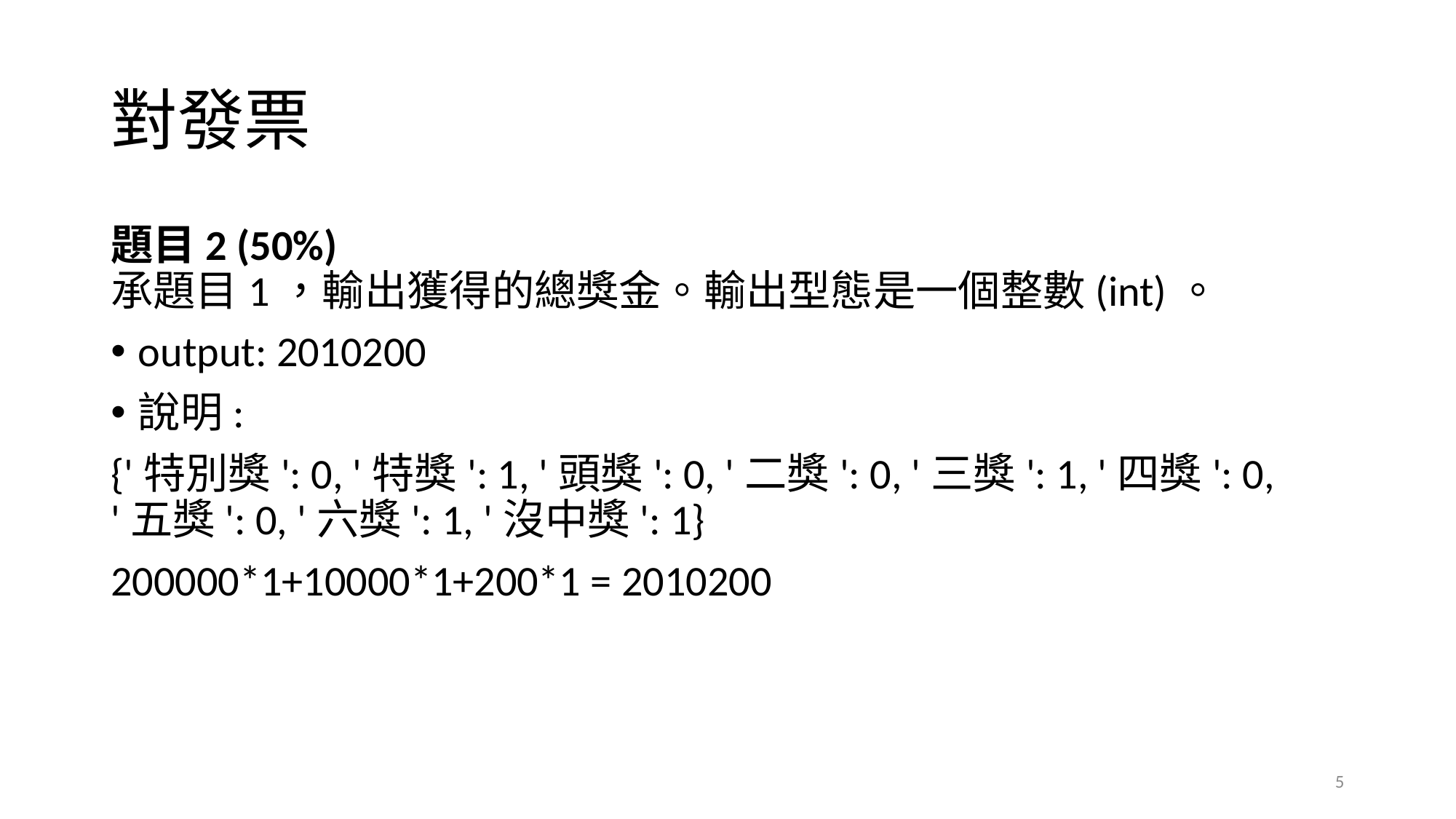

# 對發票
題目2 (50%)
承題目1，輸出獲得的總獎金。輸出型態是一個整數(int)。
output: 2010200
說明:
{'特別獎': 0, '特獎': 1, '頭獎': 0, '二獎': 0, '三獎': 1, '四獎': 0, '五獎': 0, '六獎': 1, '沒中獎': 1}
200000*1+10000*1+200*1 = 2010200

5